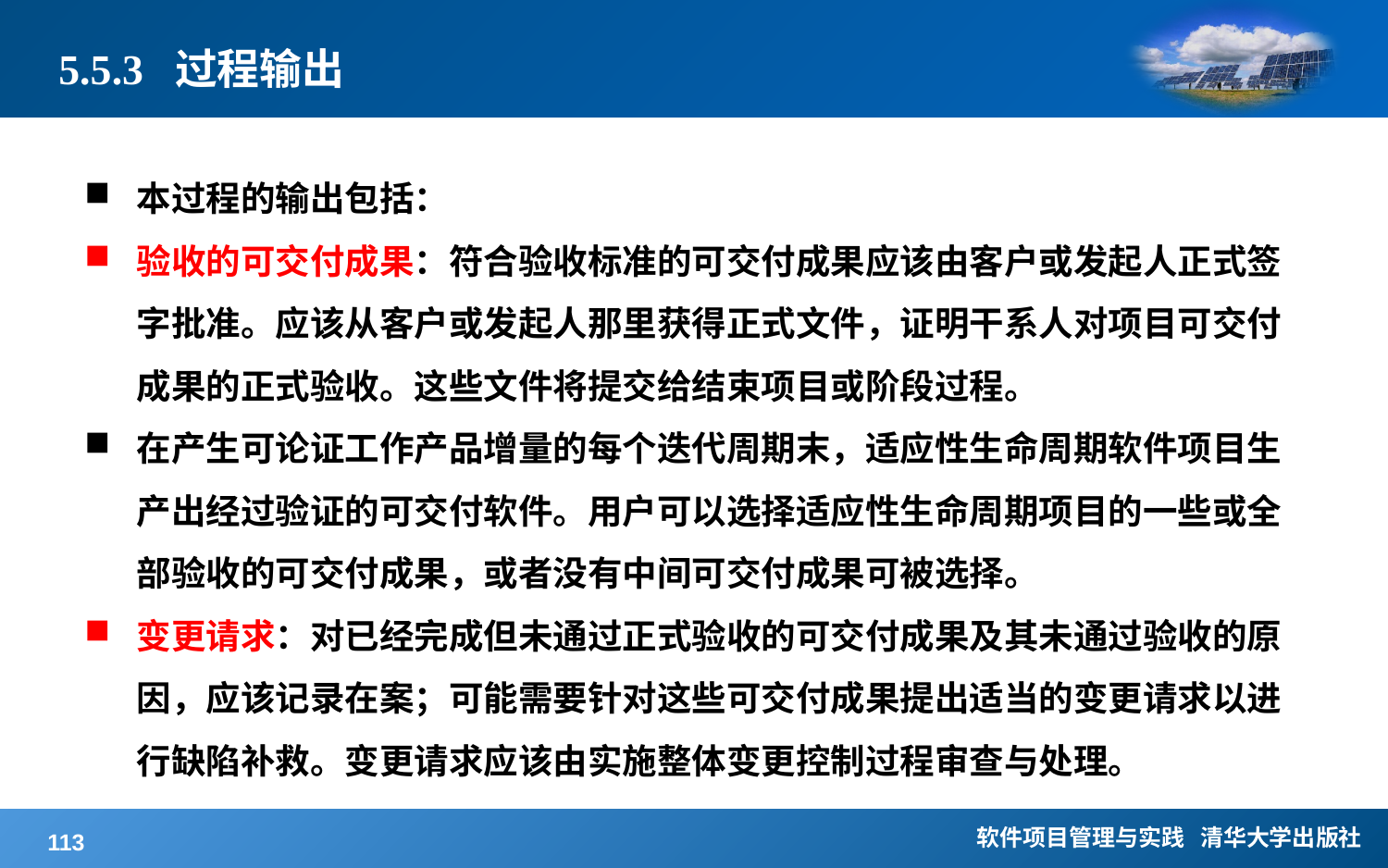

# 5.5.3  过程输出
本过程的输出包括：
验收的可交付成果：符合验收标准的可交付成果应该由客户或发起人正式签字批准。应该从客户或发起人那里获得正式文件，证明干系人对项目可交付成果的正式验收。这些文件将提交给结束项目或阶段过程。
在产生可论证工作产品增量的每个迭代周期末，适应性生命周期软件项目生产出经过验证的可交付软件。用户可以选择适应性生命周期项目的一些或全部验收的可交付成果，或者没有中间可交付成果可被选择。
变更请求：对已经完成但未通过正式验收的可交付成果及其未通过验收的原因，应该记录在案；可能需要针对这些可交付成果提出适当的变更请求以进行缺陷补救。变更请求应该由实施整体变更控制过程审查与处理。